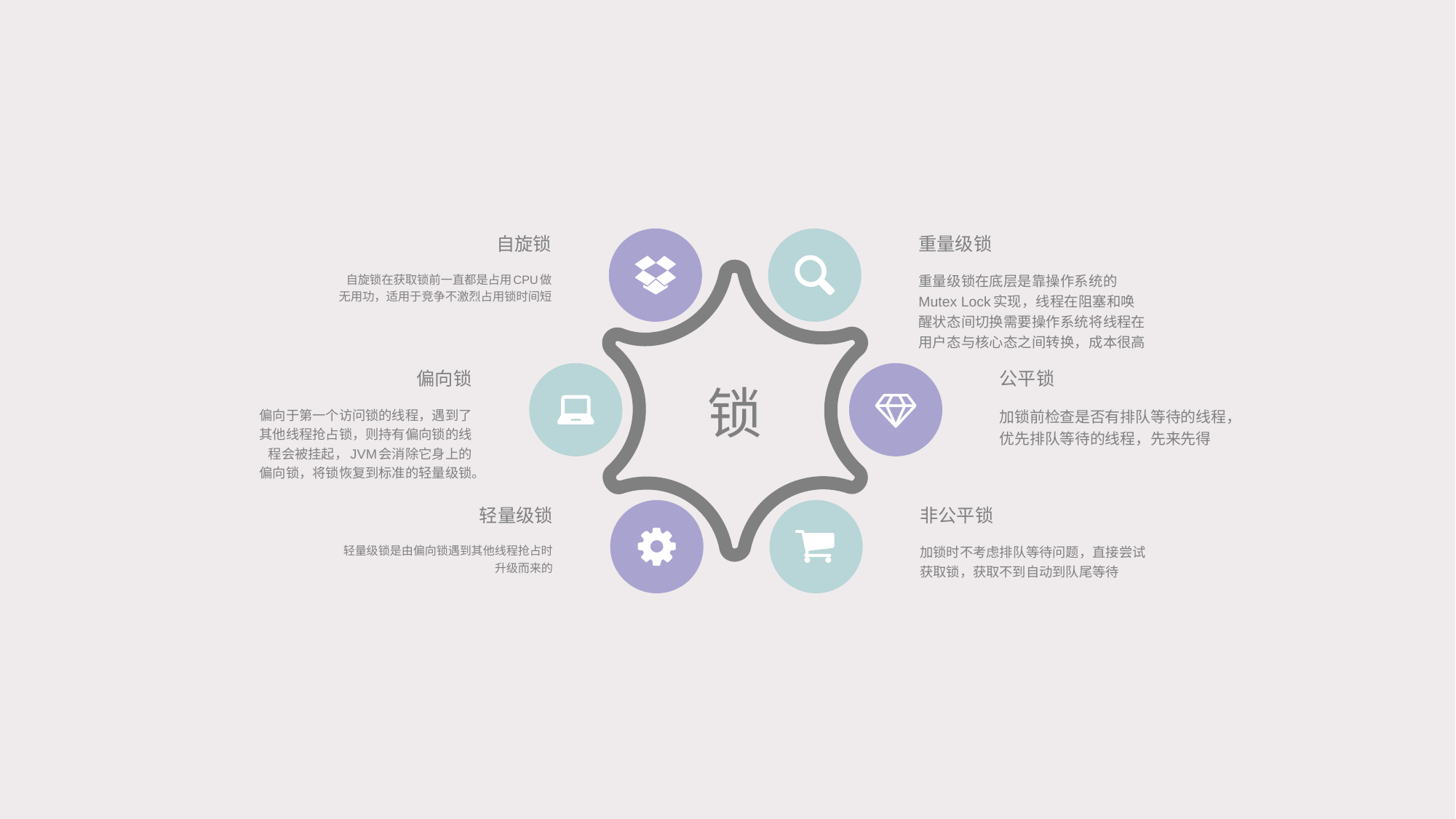

自旋锁
自旋锁在获取锁前一直都是占用CPU做无用功，适用于竞争不激烈占用锁时间短
重量级锁
重量级锁在底层是靠操作系统的Mutex Lock实现，线程在阻塞和唤醒状态间切换需要操作系统将线程在用户态与核心态之间转换，成本很高

偏向锁
偏向于第一个访问锁的线程，遇到了其他线程抢占锁，则持有偏向锁的线程会被挂起，JVM会消除它身上的偏向锁，将锁恢复到标准的轻量级锁。
公平锁
加锁前检查是否有排队等待的线程，优先排队等待的线程，先来先得

锁
轻量级锁
轻量级锁是由偏向锁遇到其他线程抢占时升级而来的
非公平锁
加锁时不考虑排队等待问题，直接尝试获取锁，获取不到自动到队尾等待